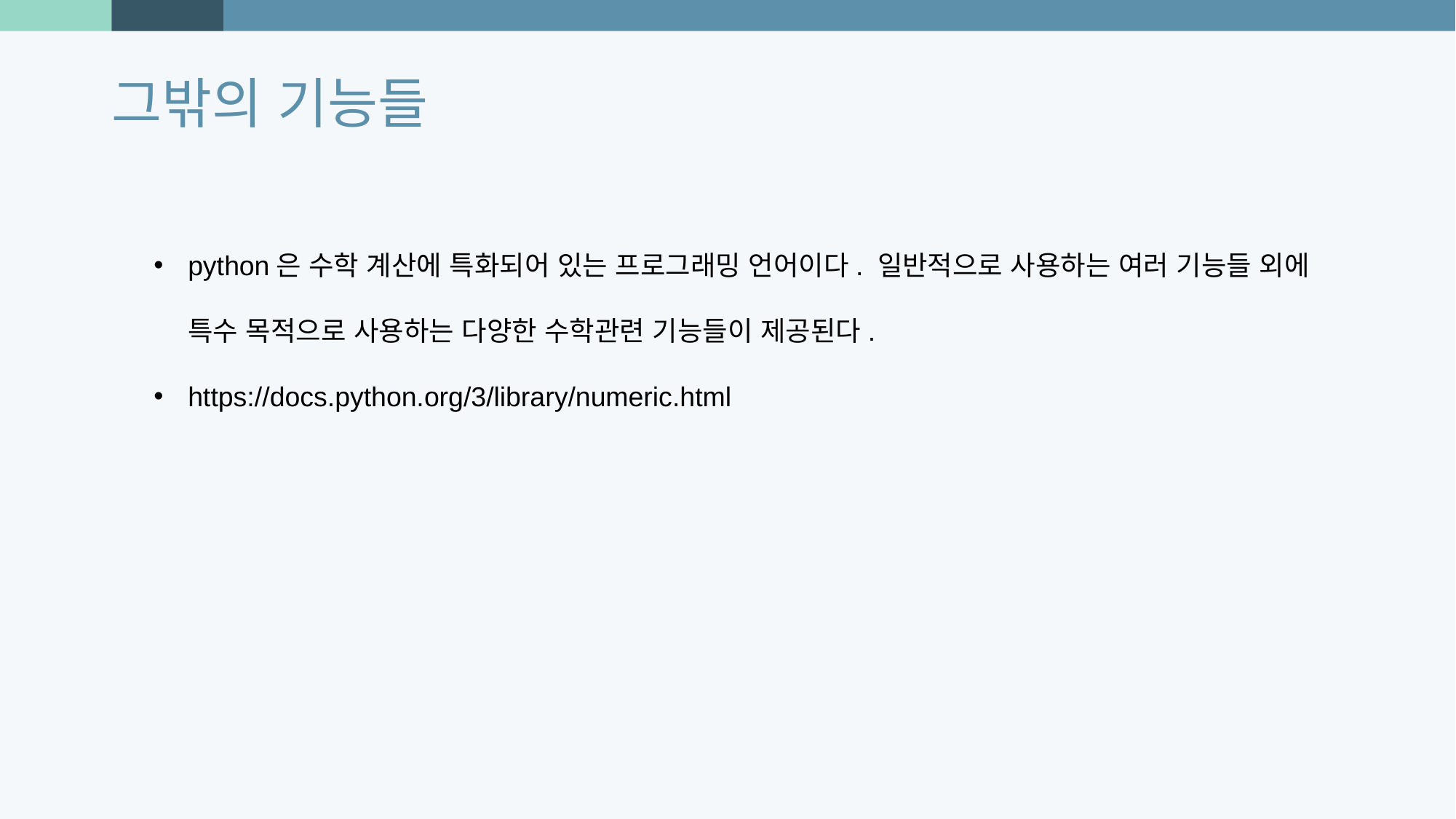

그밖의 기능들
python은 수학 계산에 특화되어 있는 프로그래밍 언어이다. 일반적으로 사용하는 여러 기능들 외에 특수 목적으로 사용하는 다양한 수학관련 기능들이 제공된다.
https://docs.python.org/3/library/numeric.html
Photo by Joel Filipe on Unsplash